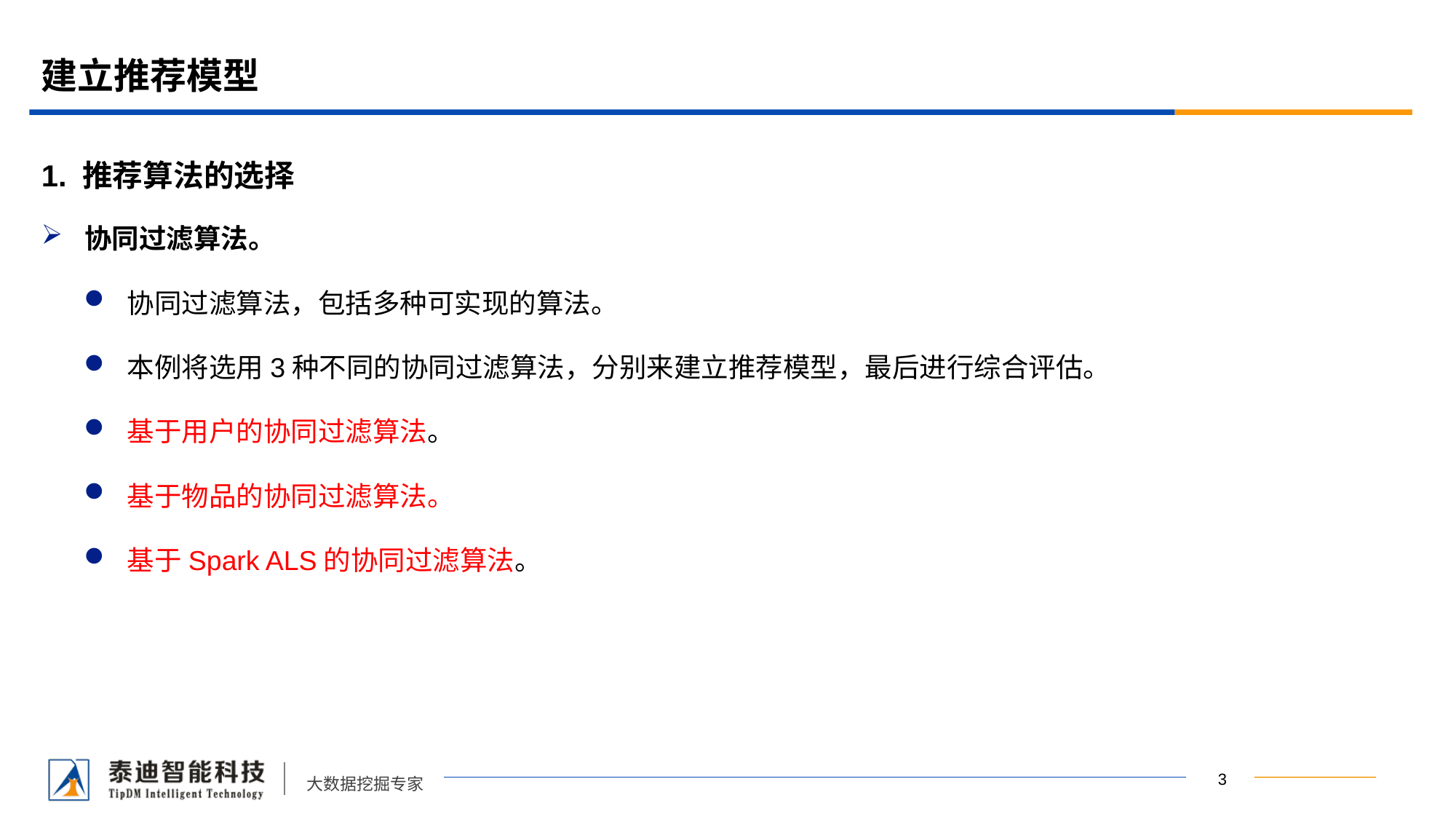

# 建立推荐模型
1. 推荐算法的选择
协同过滤算法。
协同过滤算法，包括多种可实现的算法。
本例将选用3种不同的协同过滤算法，分别来建立推荐模型，最后进行综合评估。
基于用户的协同过滤算法。
基于物品的协同过滤算法。
基于Spark ALS的协同过滤算法。